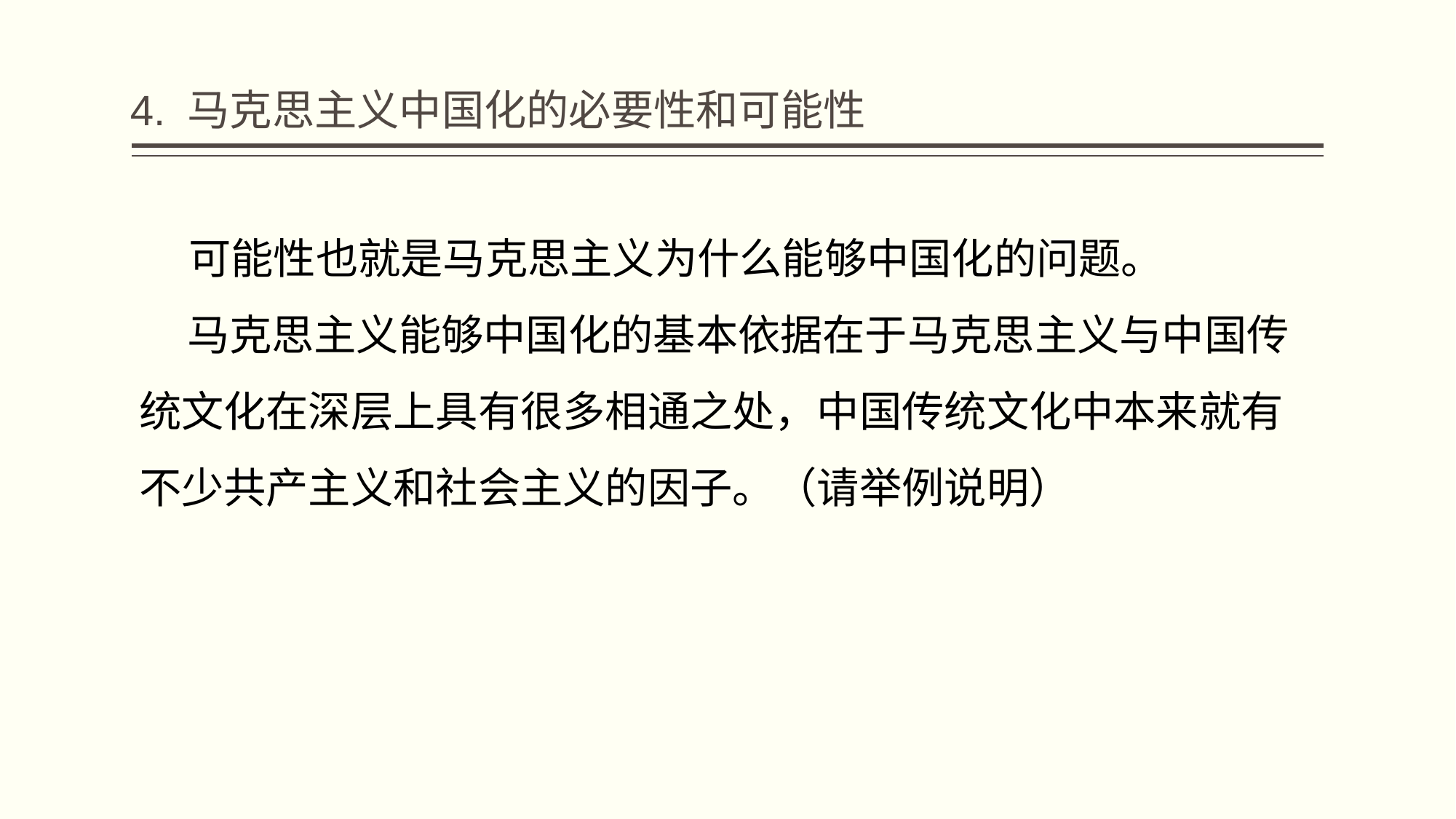

# 4. 马克思主义中国化的必要性和可能性
     可能性也就是马克思主义为什么能够中国化的问题。
    马克思主义能够中国化的基本依据在于马克思主义与中国传统文化在深层上具有很多相通之处，中国传统文化中本来就有不少共产主义和社会主义的因子。（请举例说明）